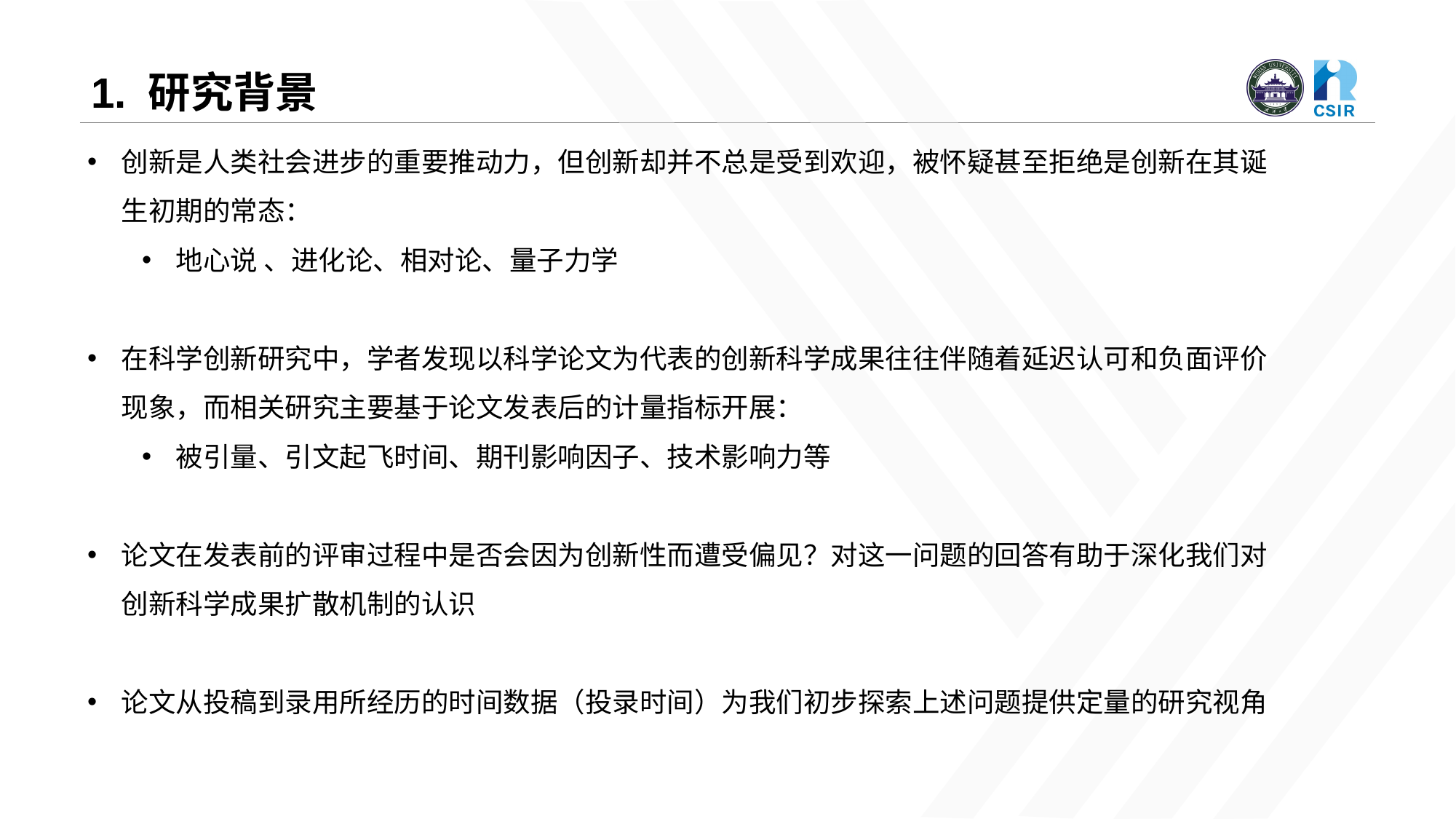

# 1. 研究背景
创新是人类社会进步的重要推动力，但创新却并不总是受到欢迎，被怀疑甚至拒绝是创新在其诞生初期的常态：
地心说 、进化论、相对论、量子力学

在科学创新研究中，学者发现以科学论文为代表的创新科学成果往往伴随着延迟认可和负面评价现象，而相关研究主要基于论文发表后的计量指标开展：
被引量、引文起飞时间、期刊影响因子、技术影响力等

论文在发表前的评审过程中是否会因为创新性而遭受偏见？对这一问题的回答有助于深化我们对创新科学成果扩散机制的认识

论文从投稿到录用所经历的时间数据（投录时间）为我们初步探索上述问题提供定量的研究视角
2